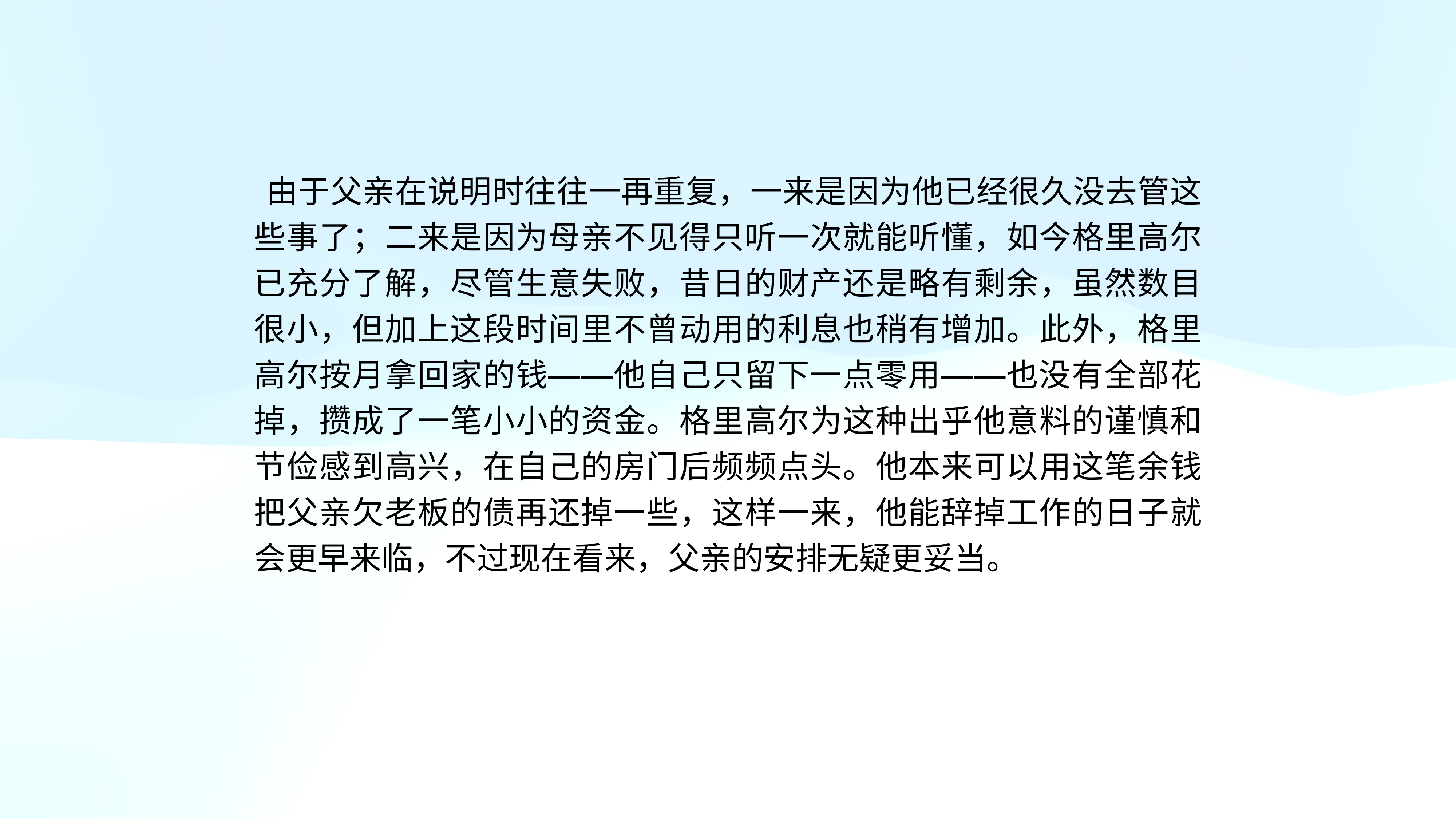

由于父亲在说明时往往一再重复，一来是因为他已经很久没去管这些事了；二来是因为母亲不见得只听一次就能听懂，如今格里高尔已充分了解，尽管生意失败，昔日的财产还是略有剩余，虽然数目很小，但加上这段时间里不曾动用的利息也稍有增加。此外，格里高尔按月拿回家的钱——他自己只留下一点零用——也没有全部花掉，攒成了一笔小小的资金。格里高尔为这种出乎他意料的谨慎和节俭感到高兴，在自己的房门后频频点头。他本来可以用这笔余钱把父亲欠老板的债再还掉一些，这样一来，他能辞掉工作的日子就会更早来临，不过现在看来，父亲的安排无疑更妥当。